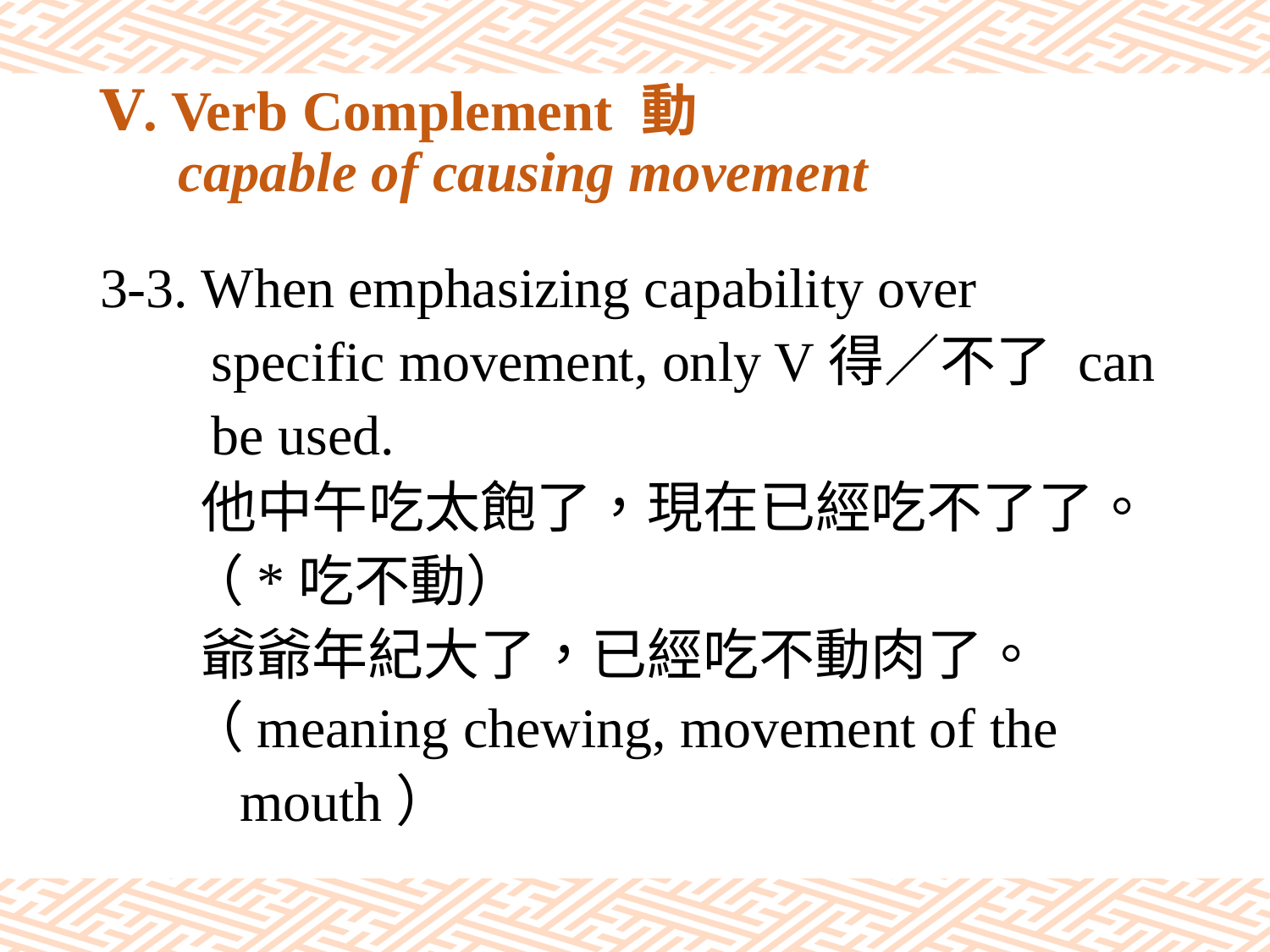

# Ⅴ. Verb Complement 動 capable of causing movement
3-3. When emphasizing capability over
        specific movement, only V得／不了 can
        be used.
       他中午吃太飽了，現在已經吃不了了。
      （*吃不動）
       爺爺年紀大了，已經吃不動肉了。
      （meaning chewing, movement of the
          mouth）